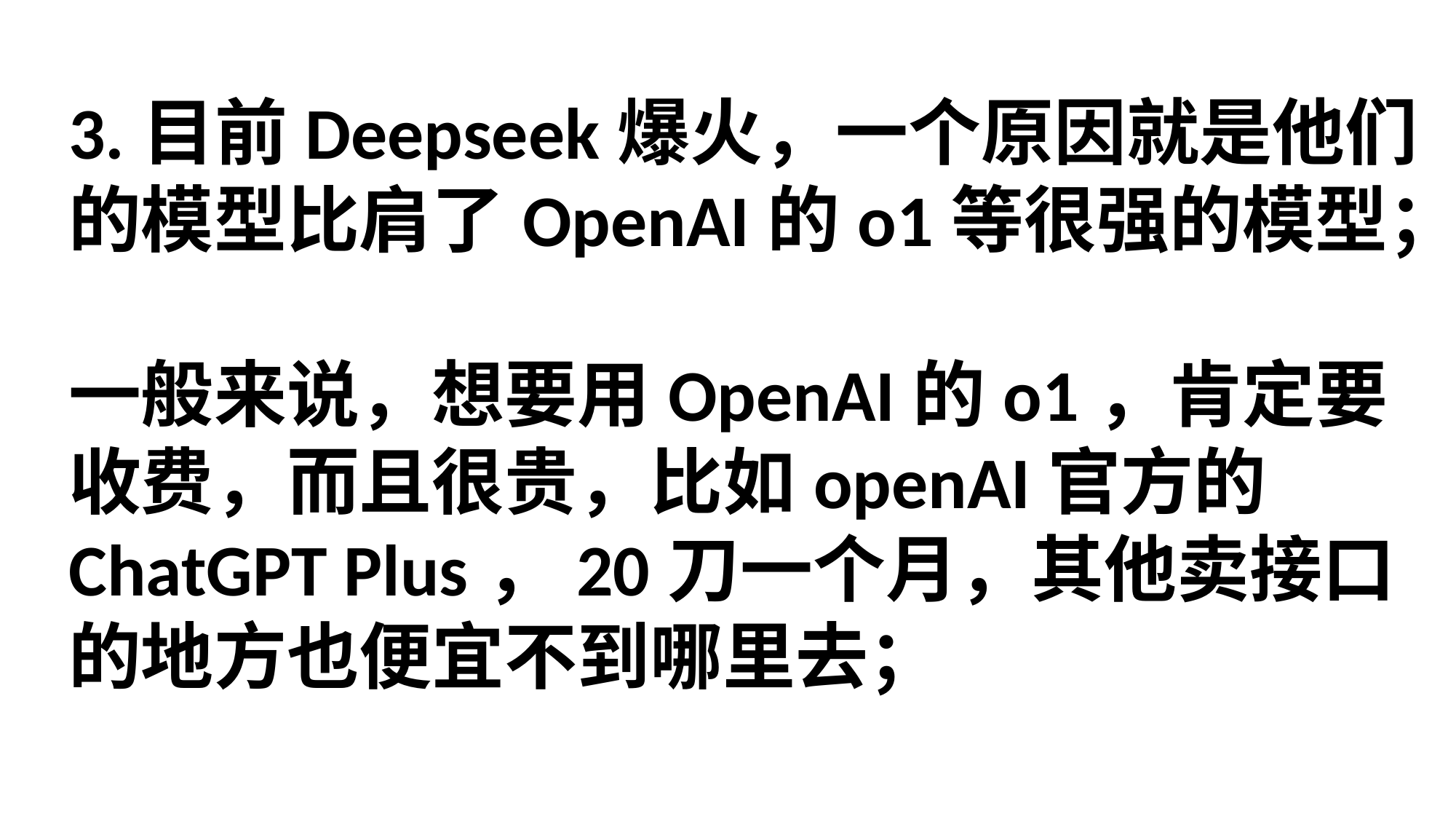

3.目前Deepseek爆火，一个原因就是他们的模型比肩了OpenAI的o1等很强的模型；

一般来说，想要用OpenAI的o1，肯定要收费，而且很贵，比如openAI官方的ChatGPT Plus，20刀一个月，其他卖接口的地方也便宜不到哪里去；